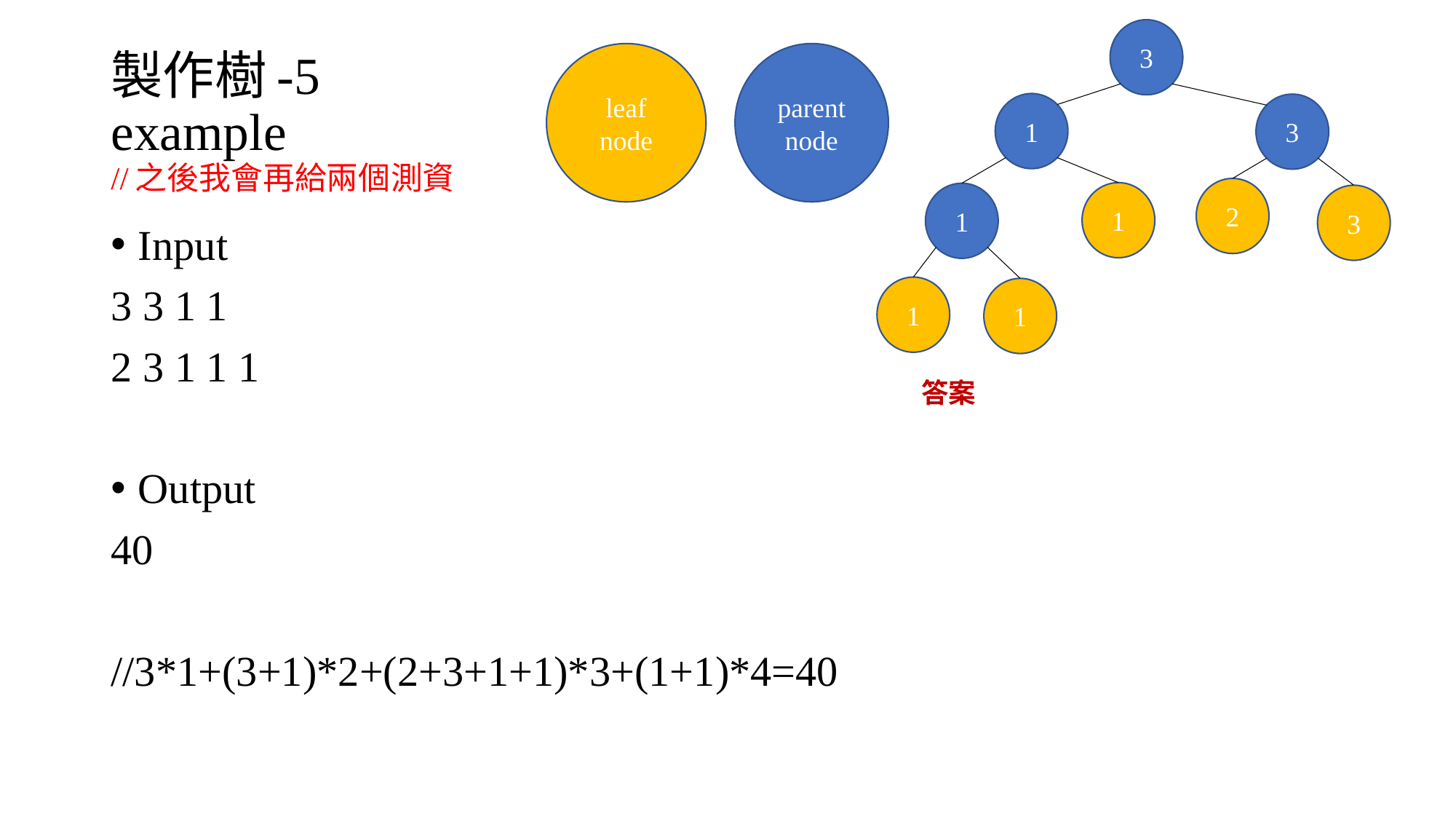

3
parent node
# 製作樹-5 example //之後我會再給兩個測資
leaf node
1
3
2
1
1
3
Input
3 3 1 1
2 3 1 1 1

Output
40

//3*1+(3+1)*2+(2+3+1+1)*3+(1+1)*4=40
1
1
答案